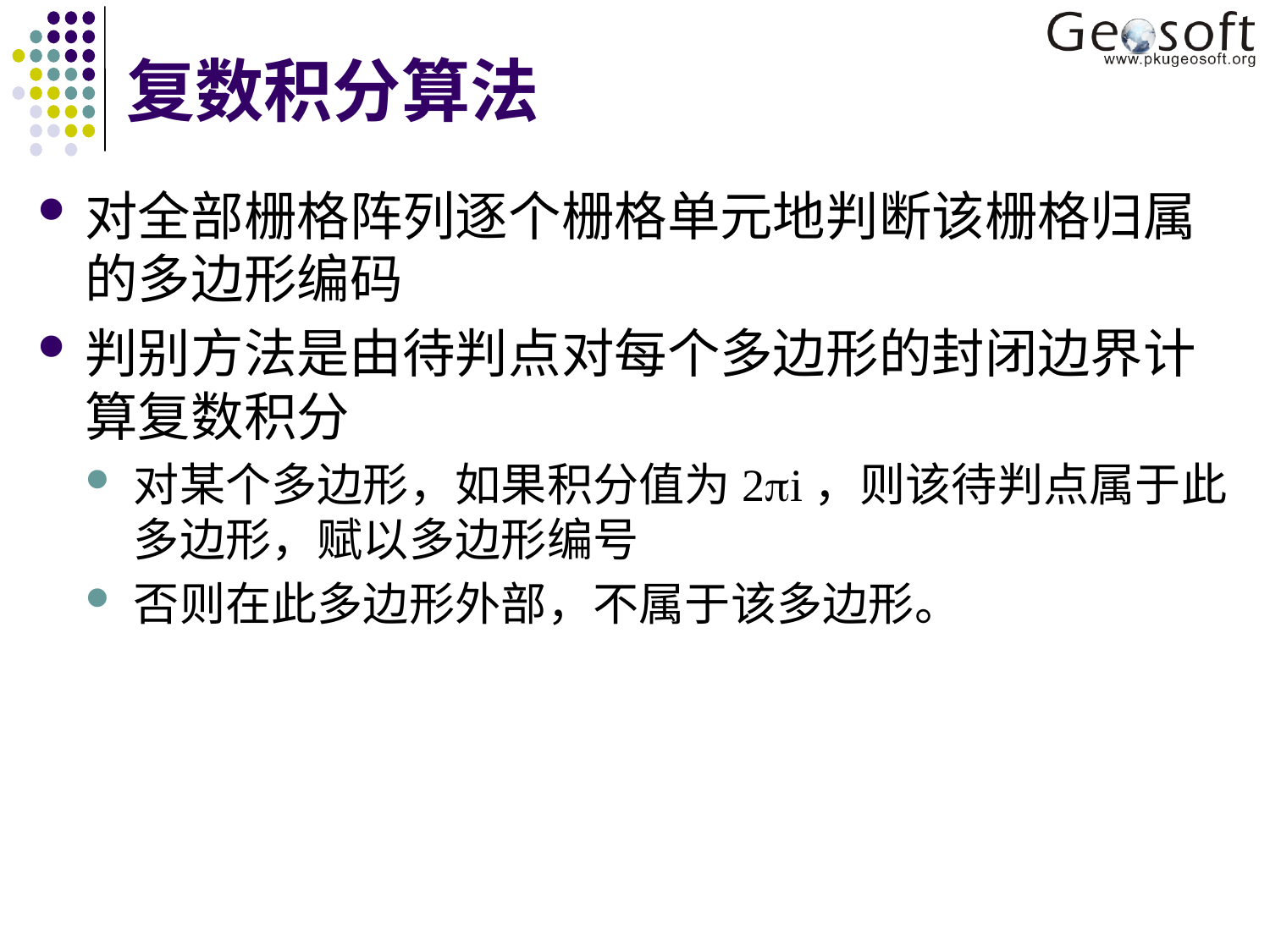

# 复数积分算法
对全部栅格阵列逐个栅格单元地判断该栅格归属的多边形编码
判别方法是由待判点对每个多边形的封闭边界计算复数积分
对某个多边形，如果积分值为2πi，则该待判点属于此多边形，赋以多边形编号
否则在此多边形外部，不属于该多边形。